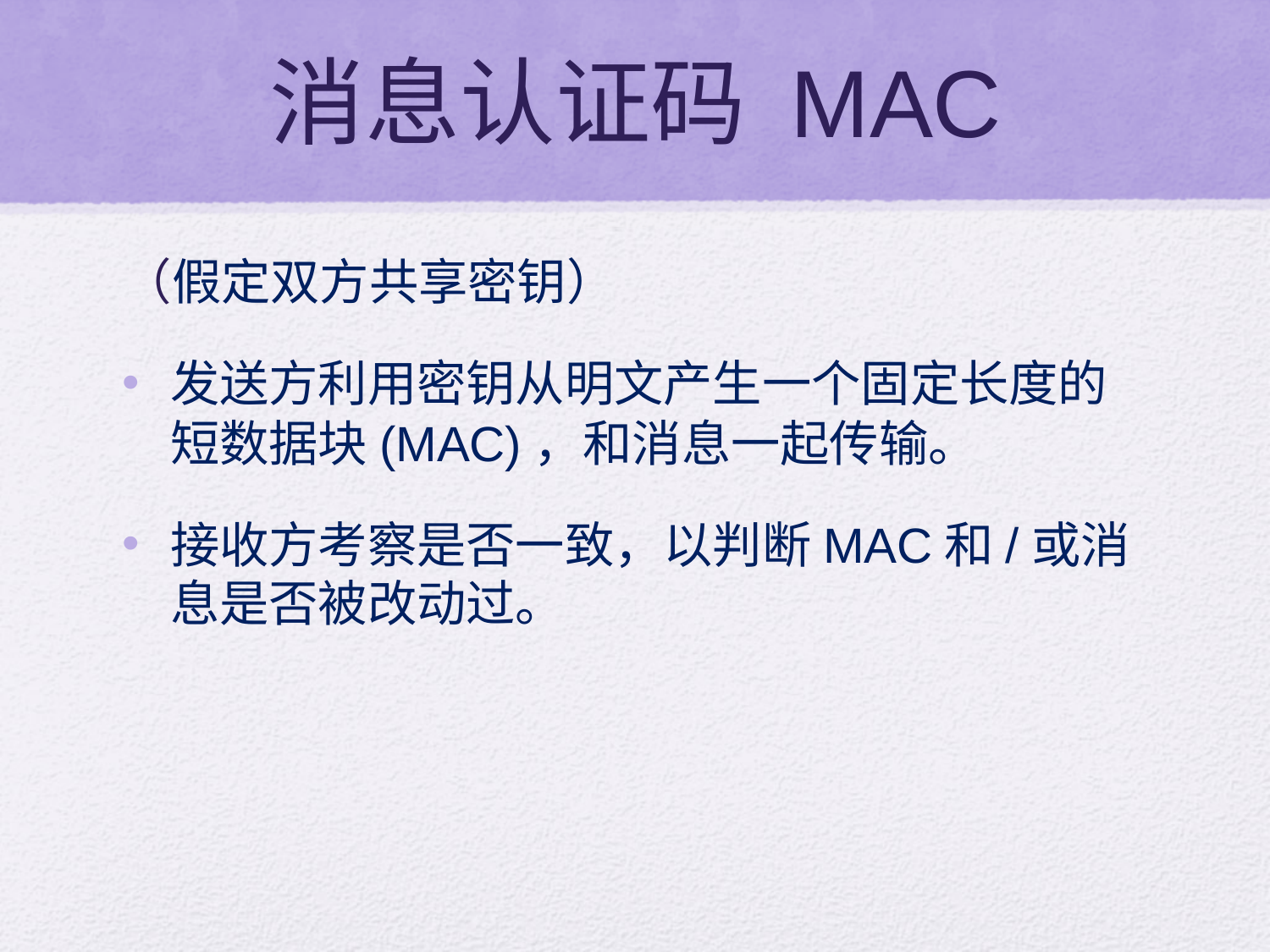

# 消息认证码 MAC
（假定双方共享密钥）
发送方利用密钥从明文产生一个固定长度的短数据块(MAC)，和消息一起传输。
接收方考察是否一致，以判断MAC和/或消息是否被改动过。